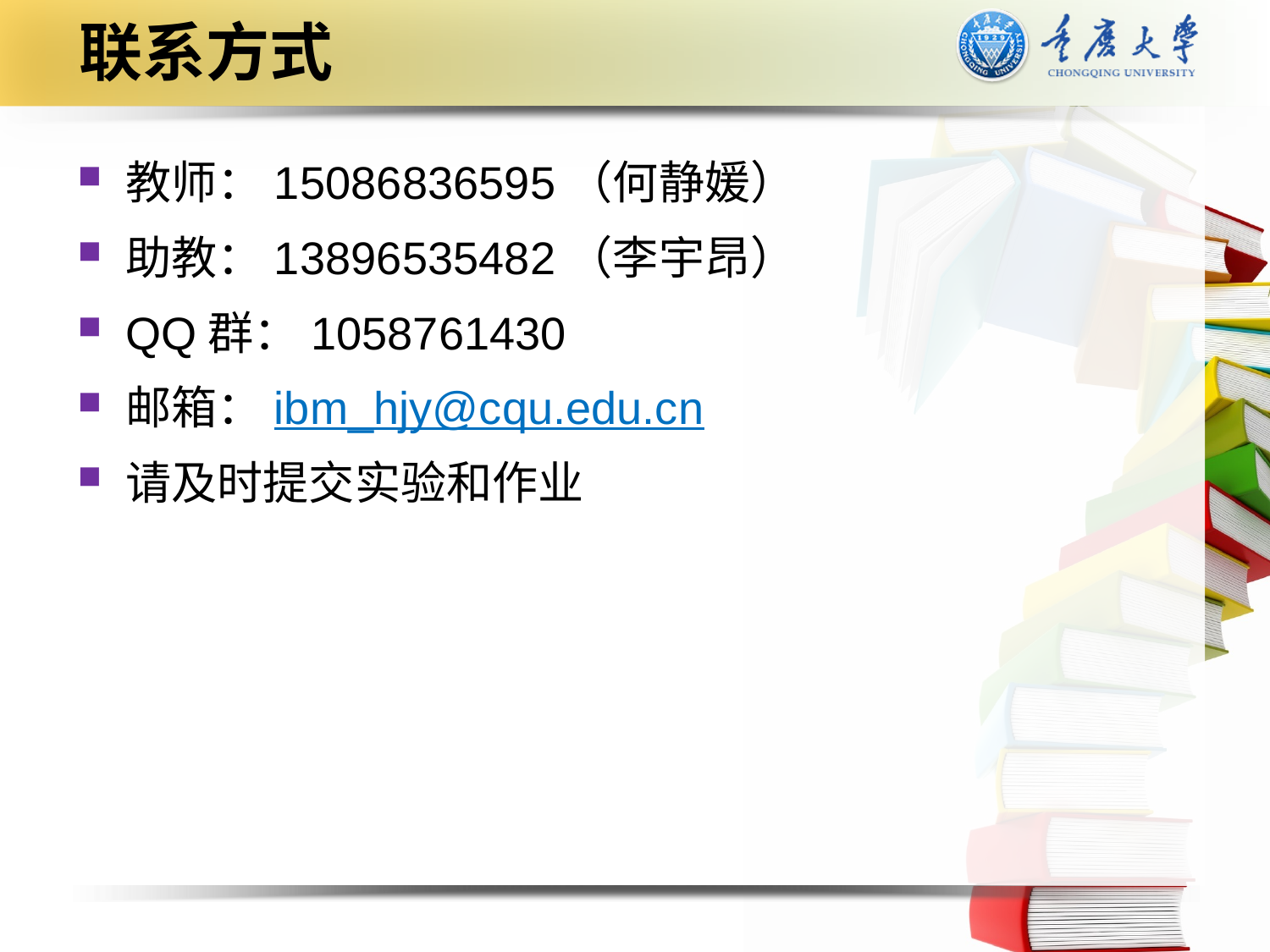

# 联系方式
教师：15086836595（何静媛）
助教：13896535482（李宇昂）
QQ群：1058761430
邮箱：ibm_hjy@cqu.edu.cn
请及时提交实验和作业